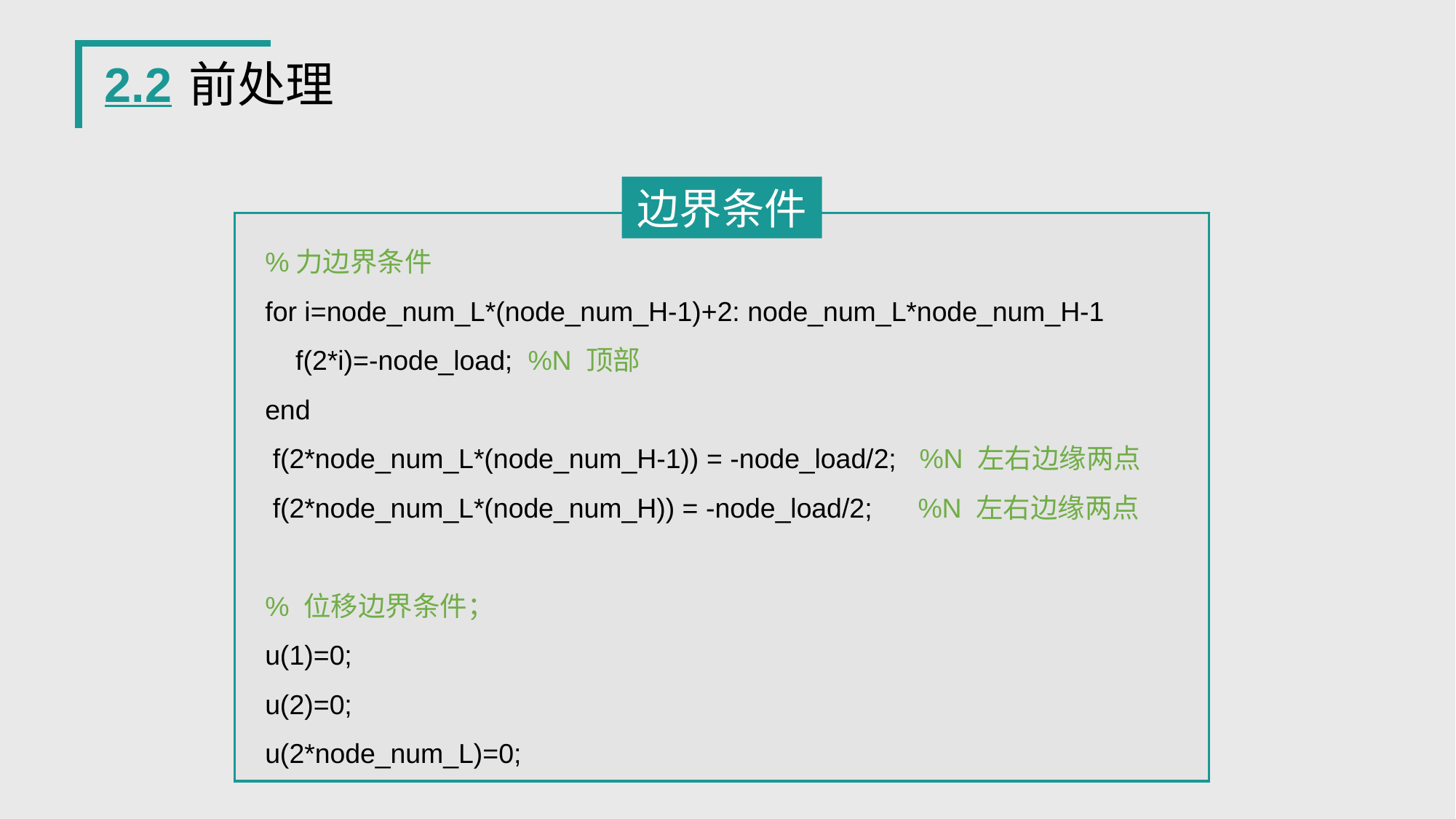

2.2
前处理
边界条件

%力边界条件
for i=node_num_L*(node_num_H-1)+2: node_num_L*node_num_H-1
    f(2*i)=-node_load;  %N 顶部
end
 f(2*node_num_L*(node_num_H-1)) = -node_load/2;   %N 左右边缘两点
 f(2*node_num_L*(node_num_H)) = -node_load/2;      %N 左右边缘两点

% 位移边界条件；
u(1)=0;
u(2)=0;
u(2*node_num_L)=0;